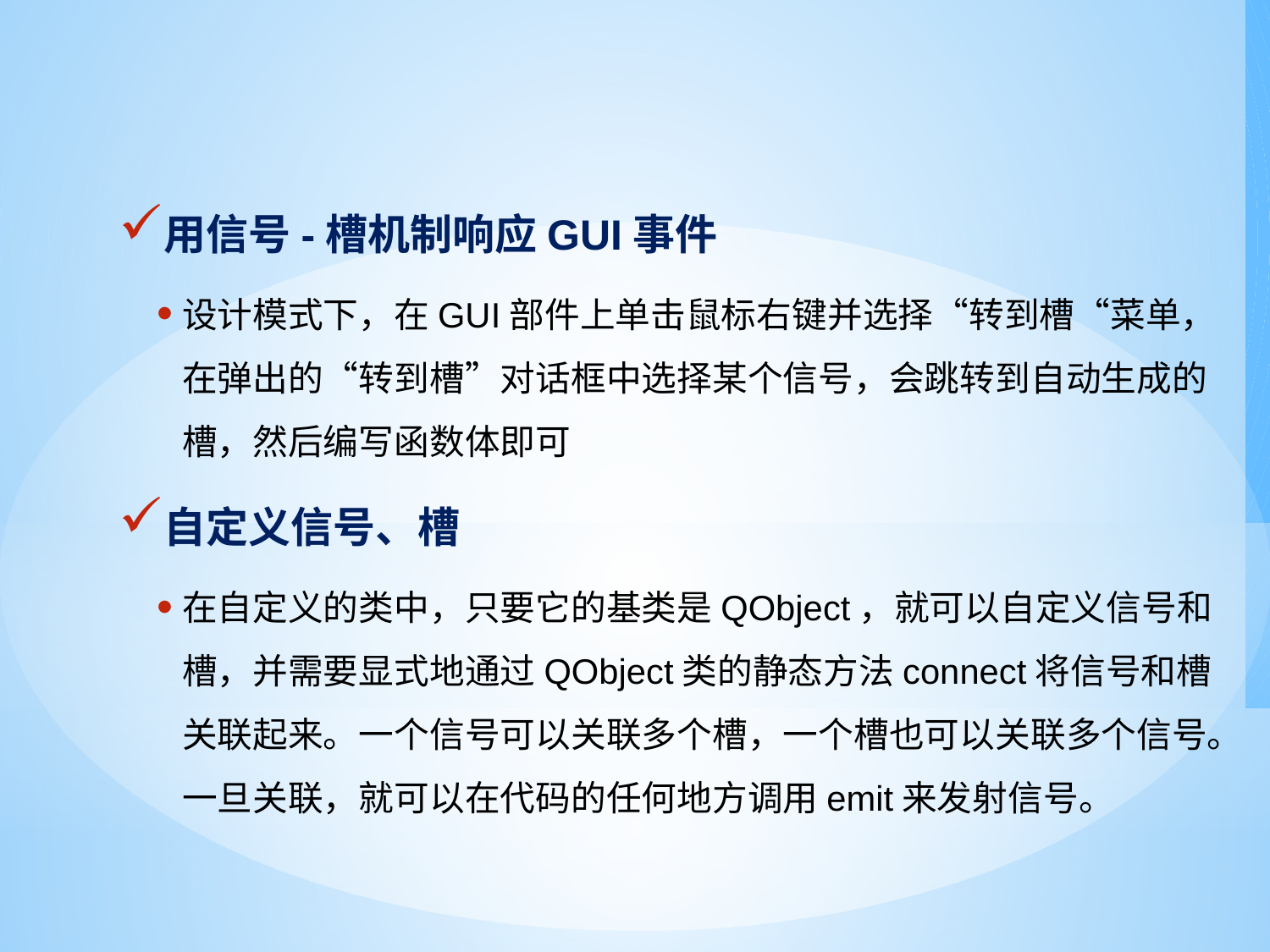

#
用信号-槽机制响应GUI事件
设计模式下，在GUI部件上单击鼠标右键并选择“转到槽“菜单，在弹出的“转到槽”对话框中选择某个信号，会跳转到自动生成的槽，然后编写函数体即可
自定义信号、槽
在自定义的类中，只要它的基类是QObject，就可以自定义信号和槽，并需要显式地通过QObject类的静态方法connect将信号和槽关联起来。一个信号可以关联多个槽，一个槽也可以关联多个信号。一旦关联，就可以在代码的任何地方调用emit来发射信号。